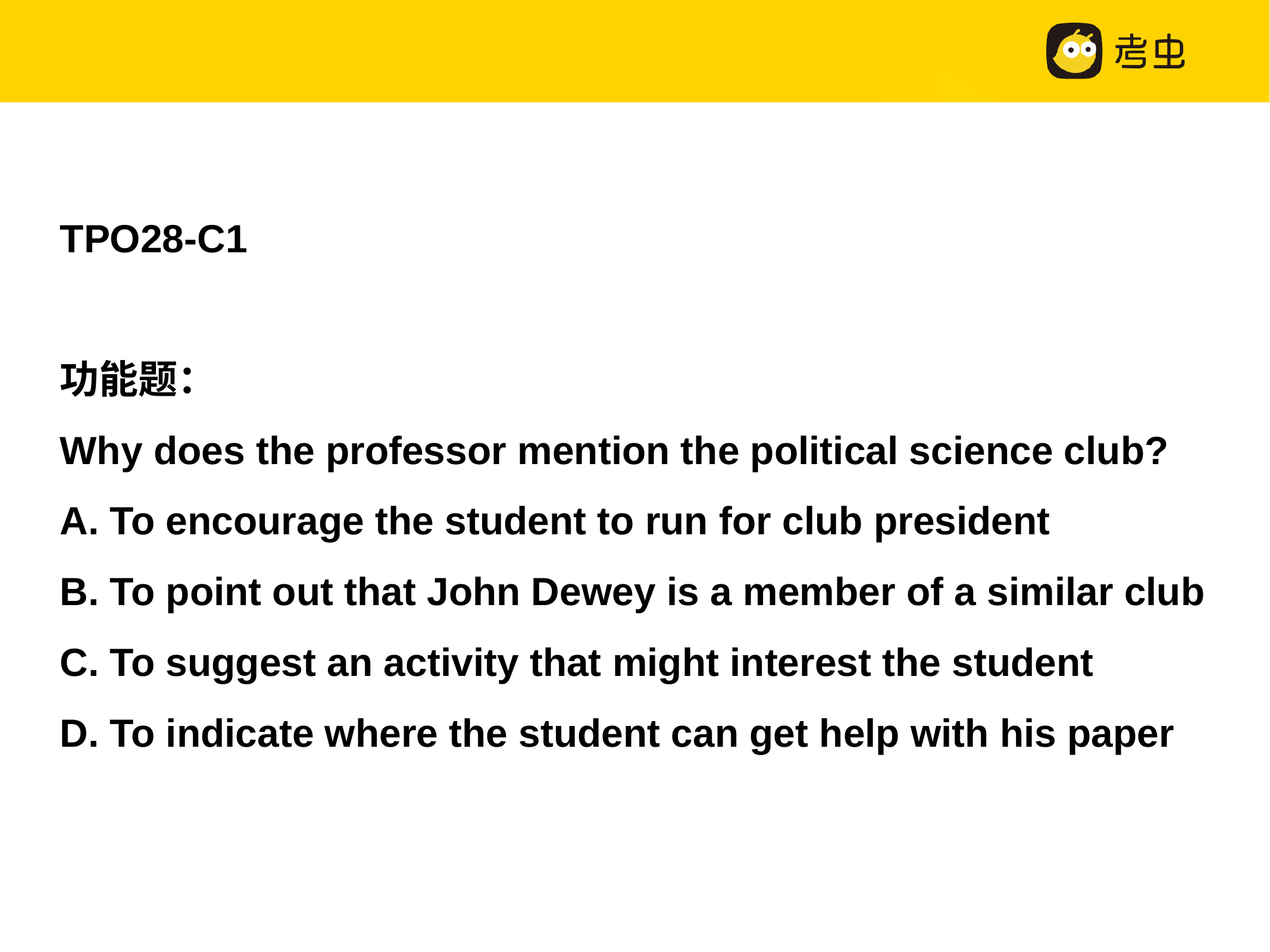

TPO28-C1

功能题：
Why does the professor mention the political science club?
A. To encourage the student to run for club president
B. To point out that John Dewey is a member of a similar club
C. To suggest an activity that might interest the student
D. To indicate where the student can get help with his paper